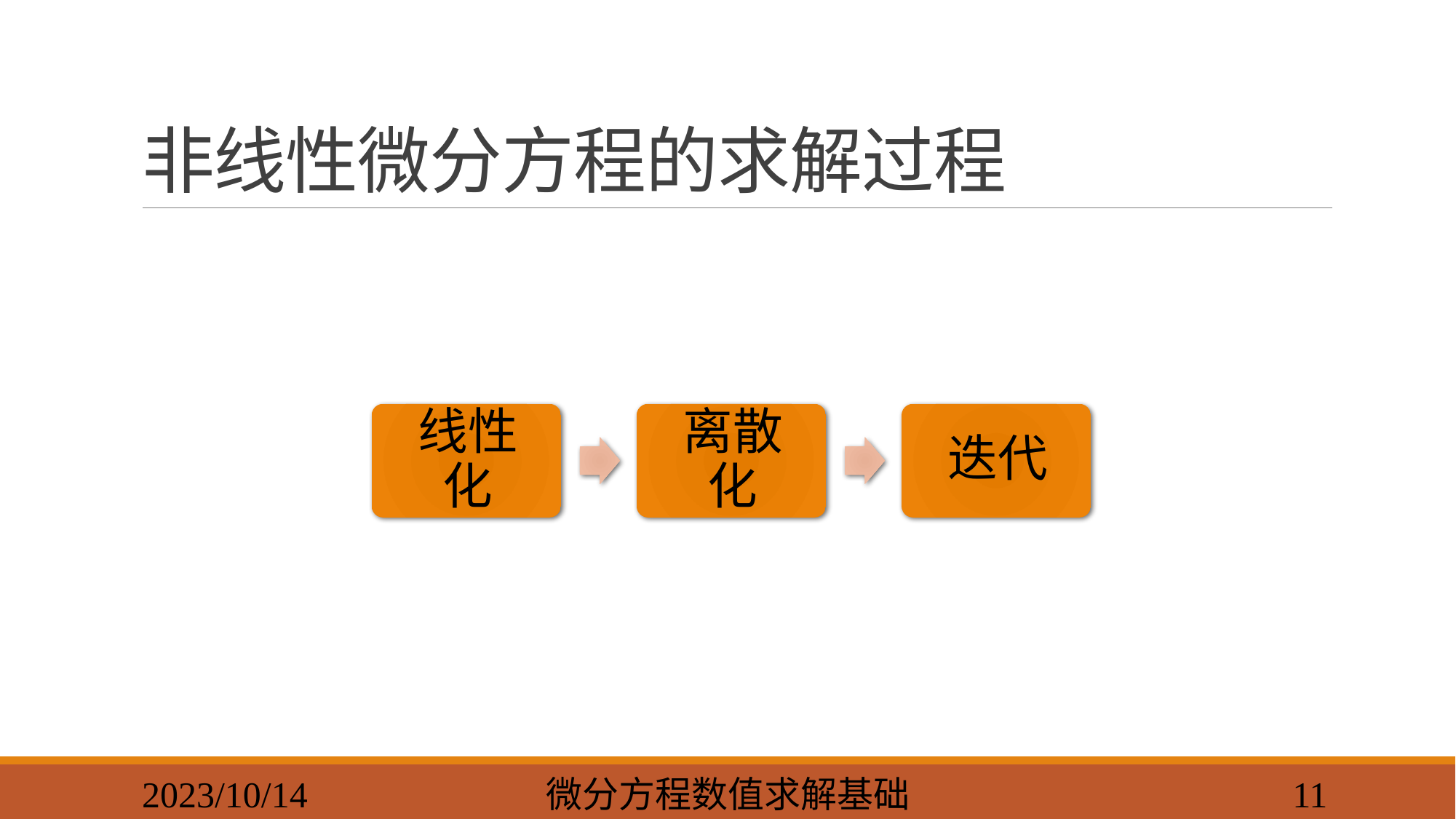

# 非线性微分方程的求解过程

线性化

离散化

迭代
2023/10/14
微分方程数值求解基础
11